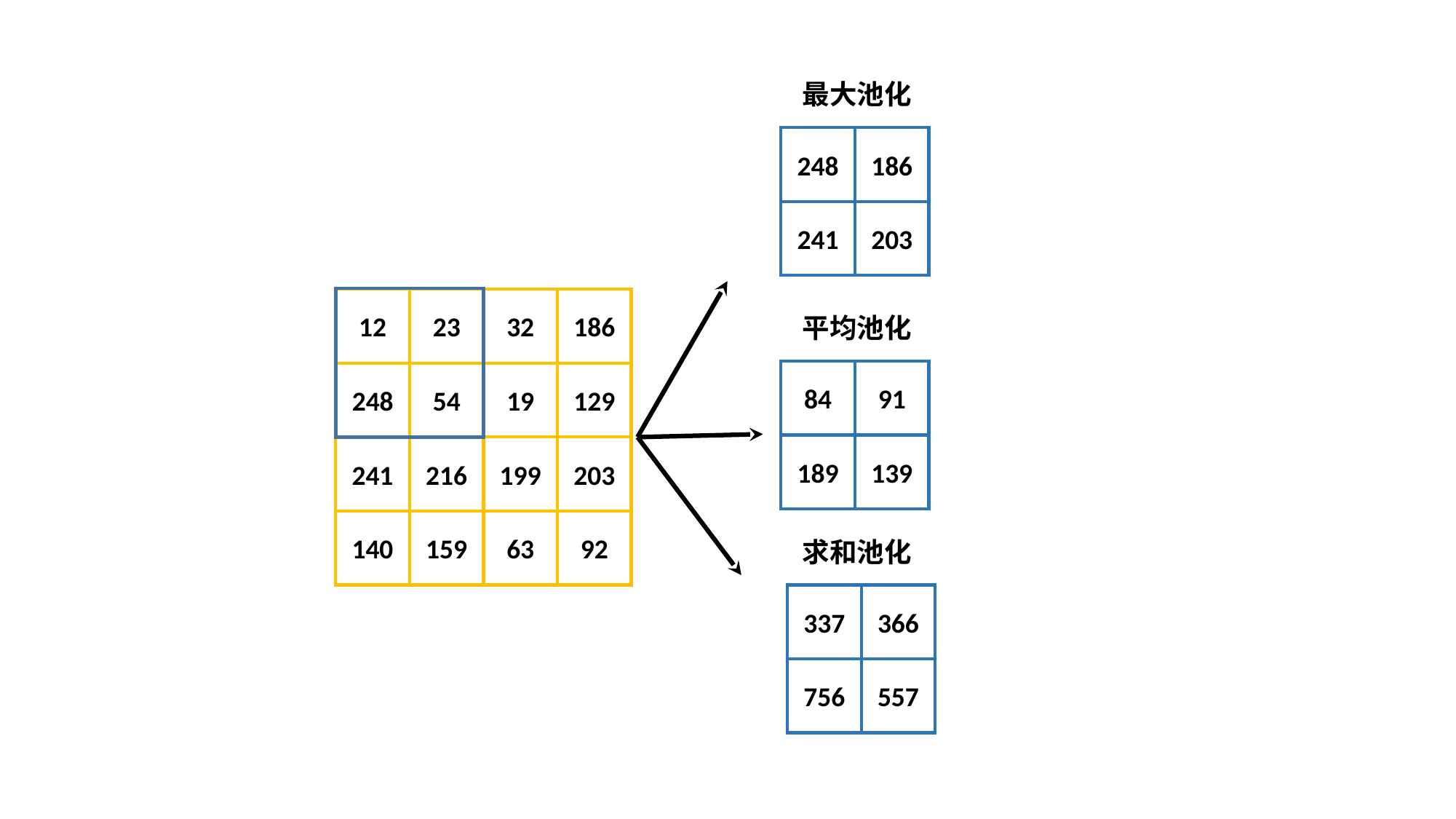

最大池化
248
186
241
203

12
23
32
186
平均池化
84
91
248
54
19
129
189
139
241
216
199
203
140
159
63
92
求和池化
337
366
756
557